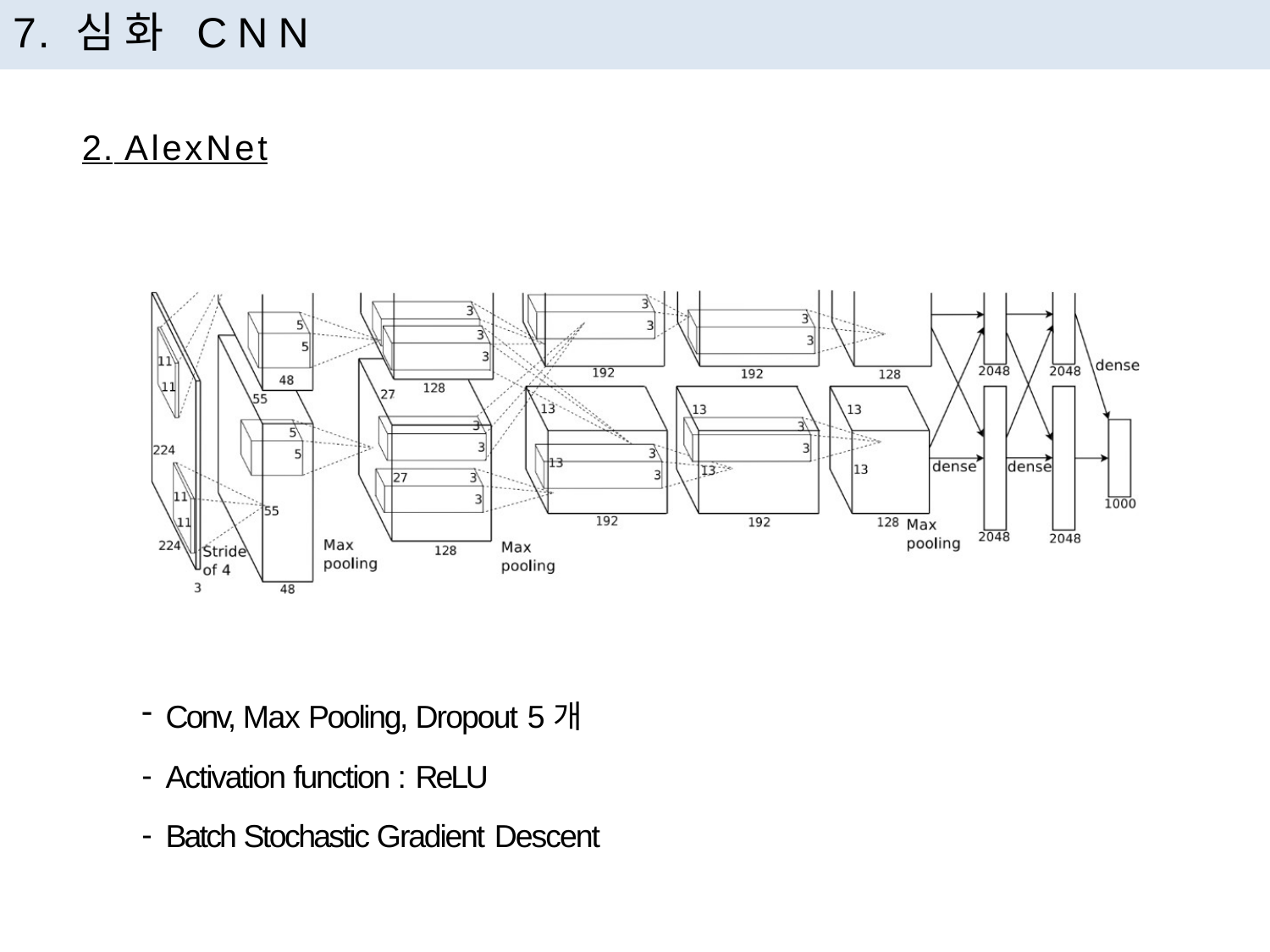

# 7. 심화 CNN
2. AlexNet

Conv, Max Pooling, Dropout 5개

Activation function : ReLU

Batch Stochastic Gradient Descent